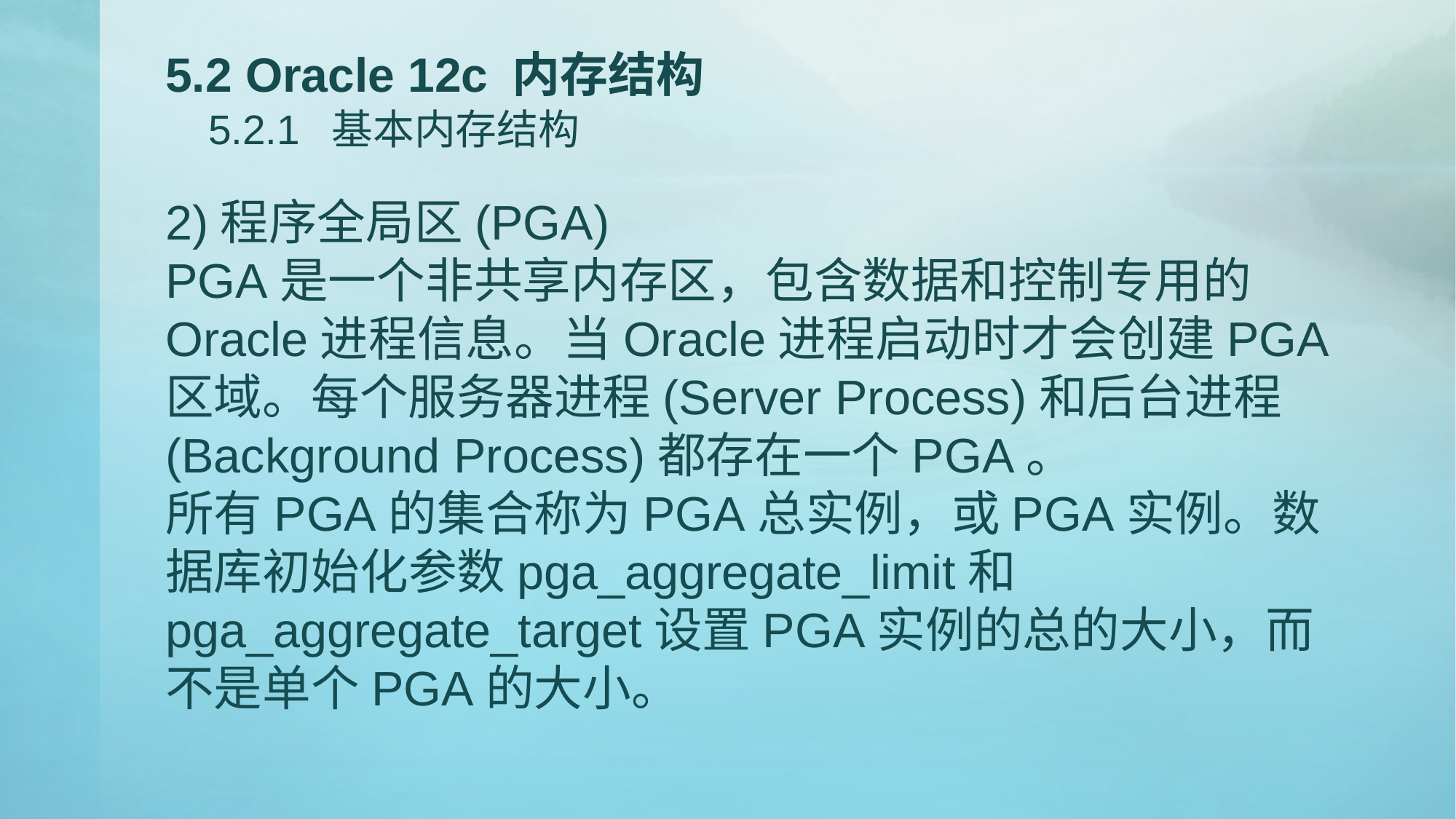

# 5.2 Oracle 12c 内存结构 5.2.1  基本内存结构
2)程序全局区(PGA)
PGA是一个非共享内存区，包含数据和控制专用的Oracle进程信息。当Oracle进程启动时才会创建PGA区域。每个服务器进程(Server Process)和后台进程(Background Process)都存在一个PGA。
所有PGA的集合称为PGA总实例，或PGA实例。数据库初始化参数pga_aggregate_limit和pga_aggregate_target设置PGA实例的总的大小，而不是单个PGA的大小。